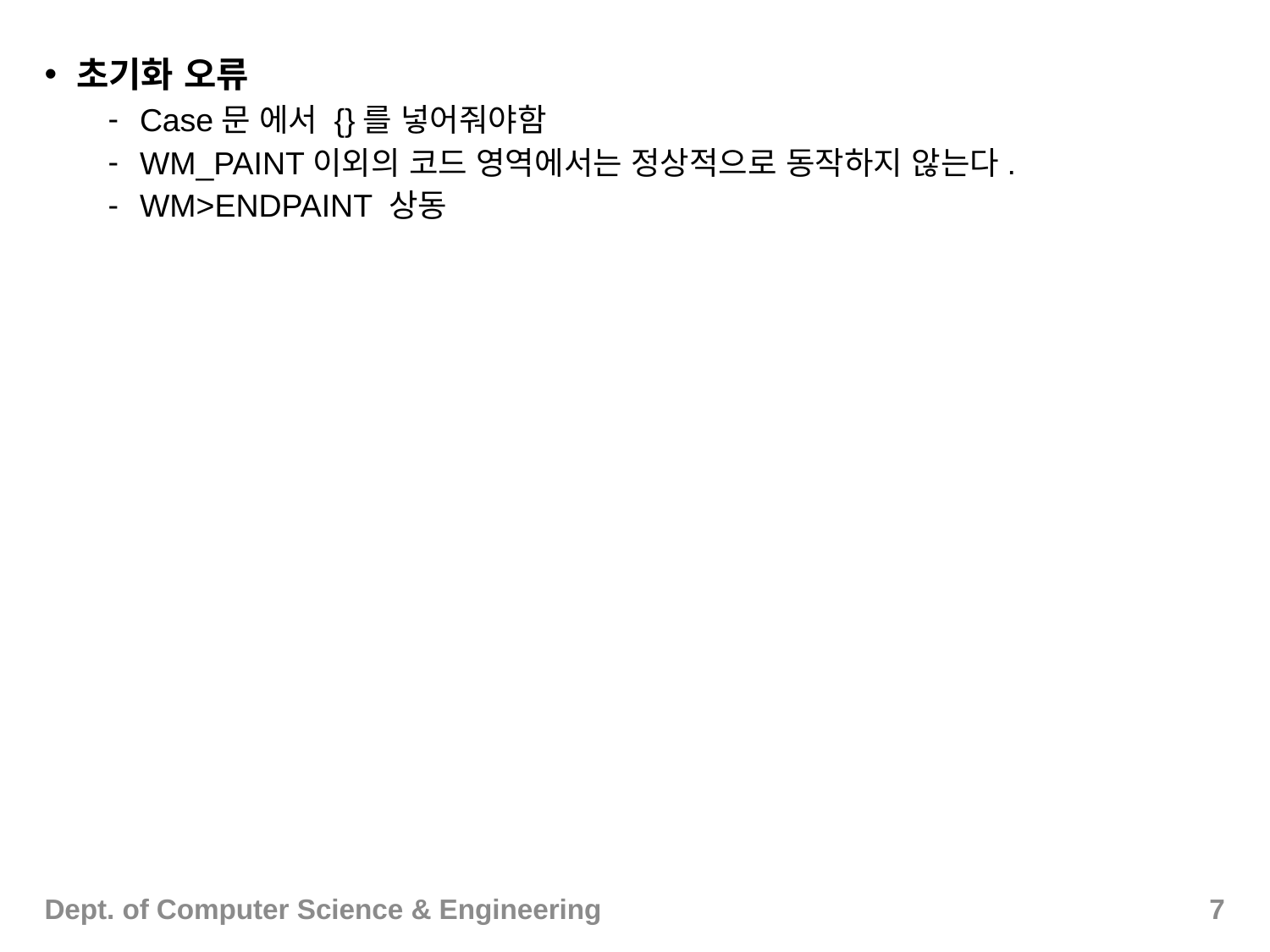

초기화 오류
Case문 에서 {}를 넣어줘야함
WM_PAINT이외의 코드 영역에서는 정상적으로 동작하지 않는다.
WM>ENDPAINT 상동
Dept. of Computer Science & Engineering
7